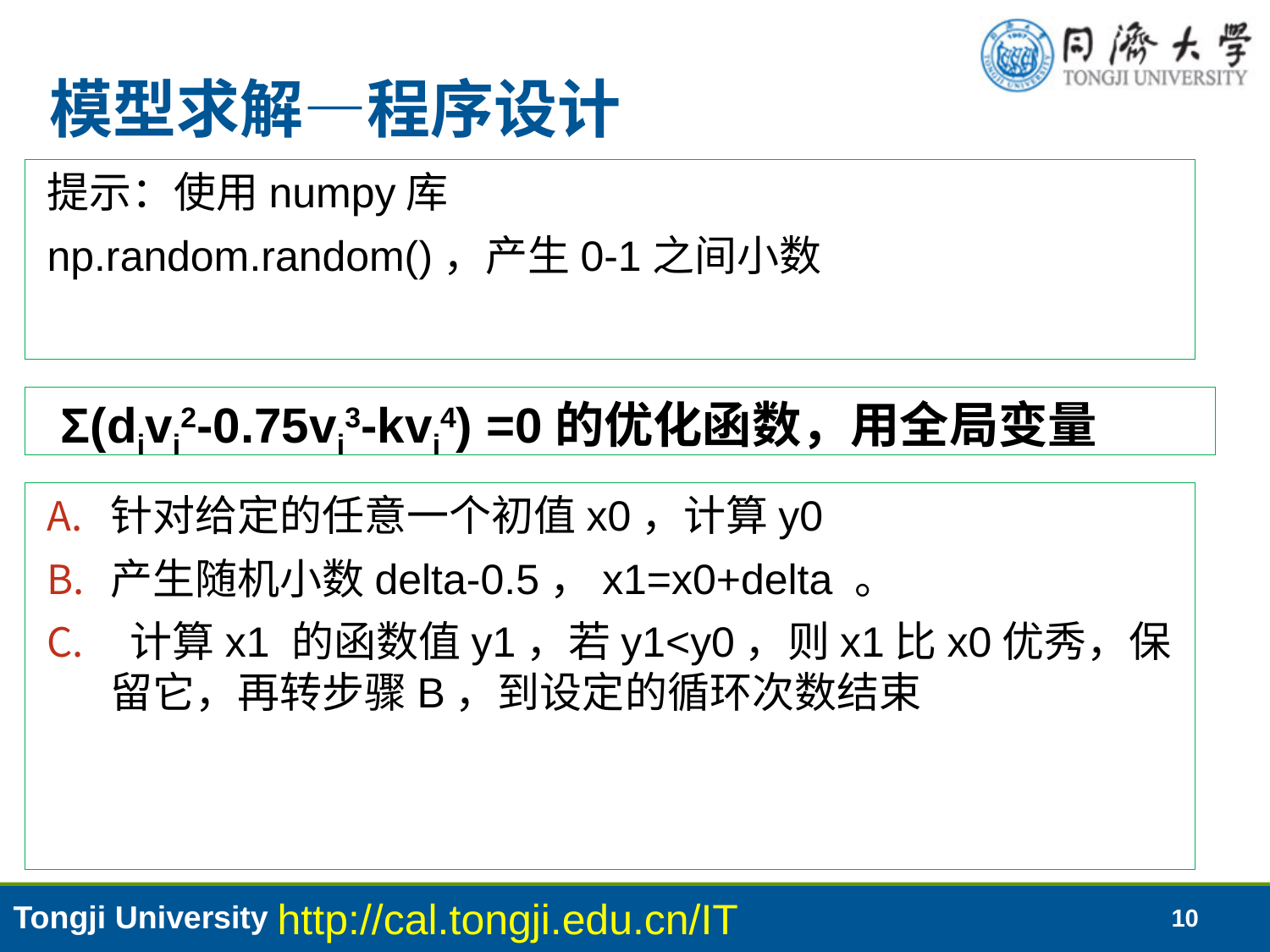

# 模型求解—程序设计
提示：使用numpy库
np.random.random()，产生0-1之间小数

 Σ(divi2-0.75vi3-kvi4) =0的优化函数，用全局变量
针对给定的任意一个初值x0，计算y0
产生随机小数delta-0.5，x1=x0+delta 。
 计算x1 的函数值y1，若y1<y0，则x1比x0优秀，保留它，再转步骤B，到设定的循环次数结束